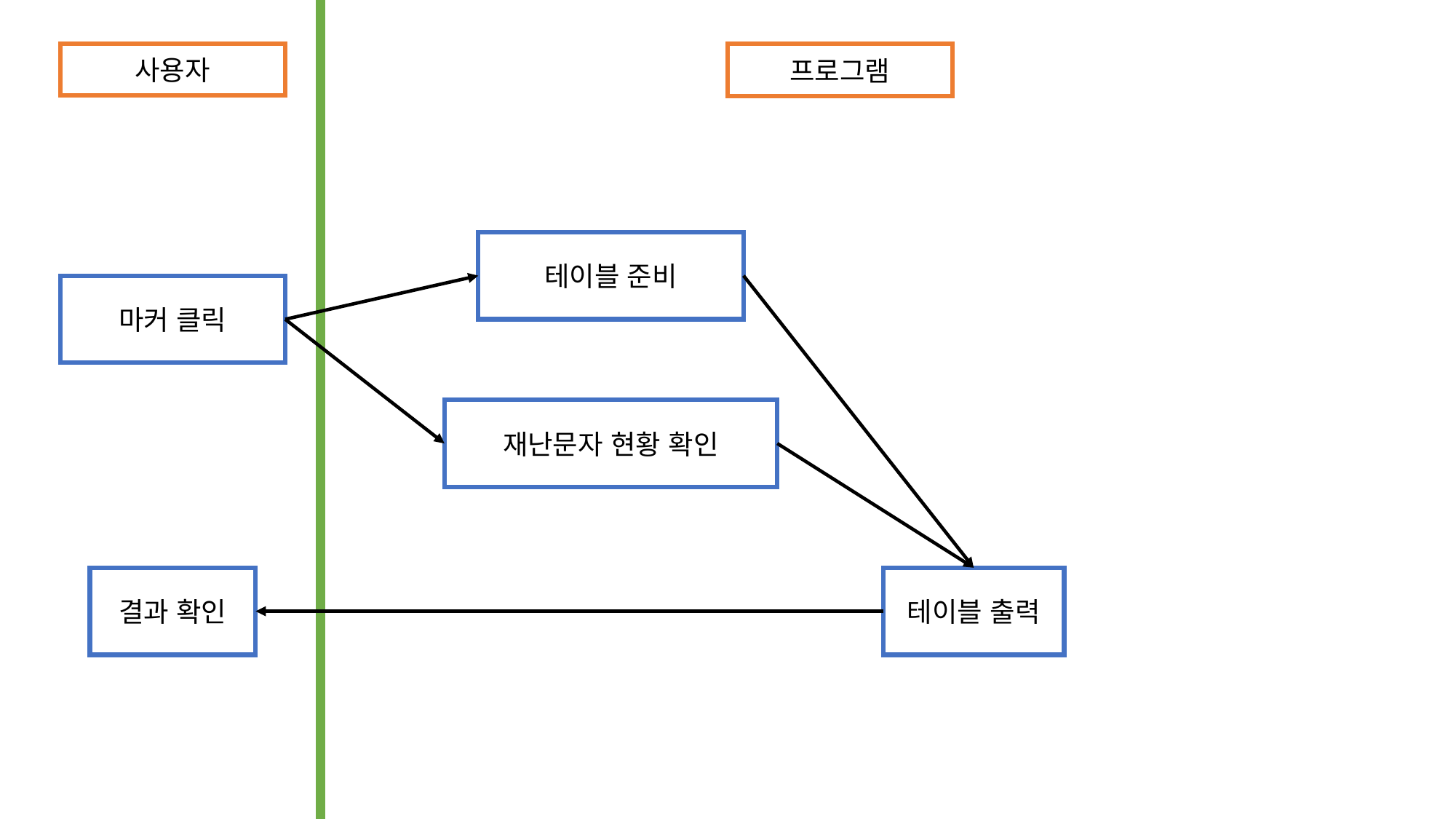

사용자
프로그램
테이블 준비
마커 클릭
재난문자 현황 확인
결과 확인
테이블 출력